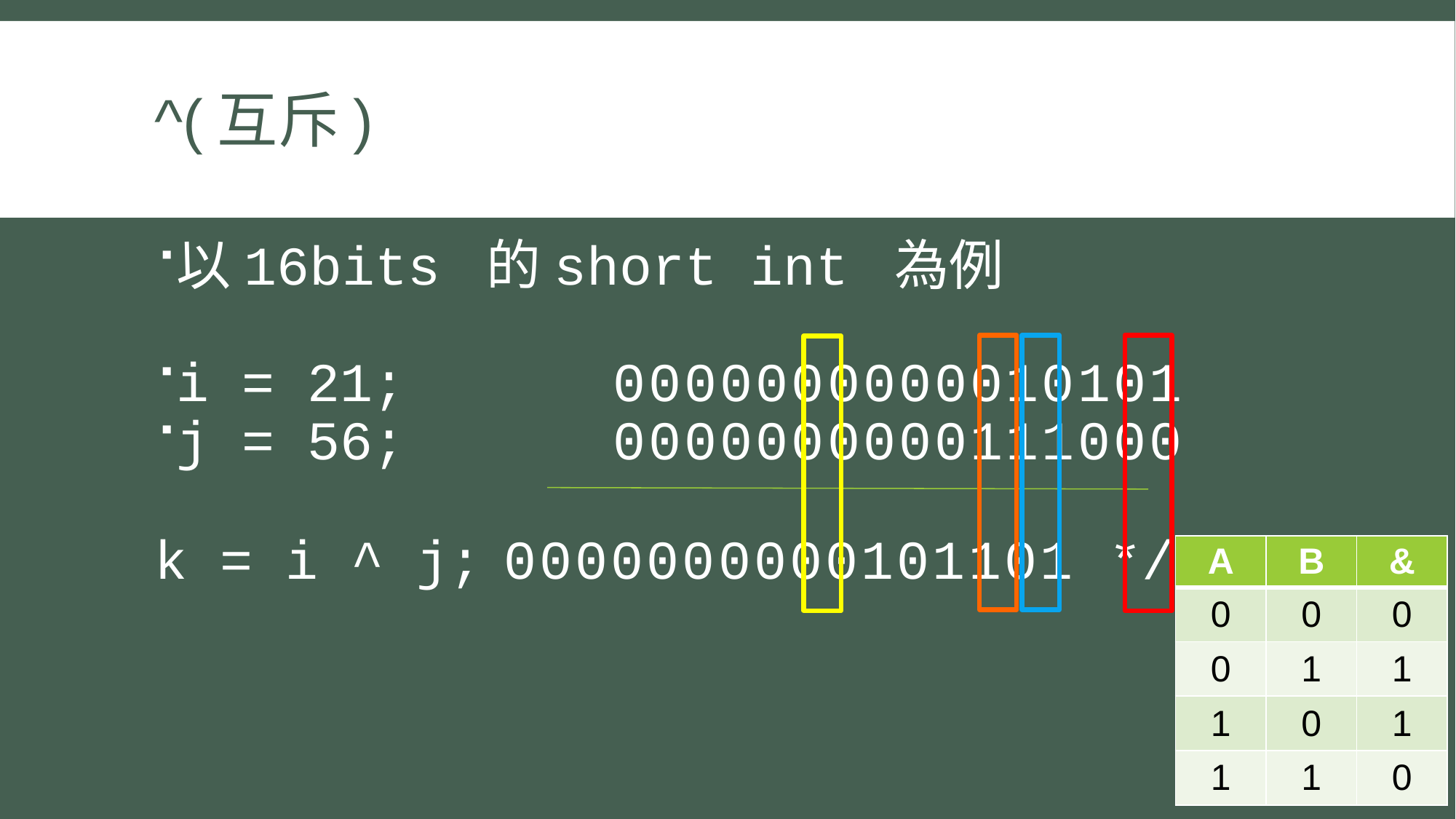

# ^(互斥)
以16bits 的short int 為例

i = 21;		0000000000010101
j = 56;		0000000000111000

k = i ^ j;	0000000000101101 */

| A | B | & |
| --- | --- | --- |
| 0 | 0 | 0 |
| 0 | 1 | 1 |
| 1 | 0 | 1 |
| 1 | 1 | 0 |